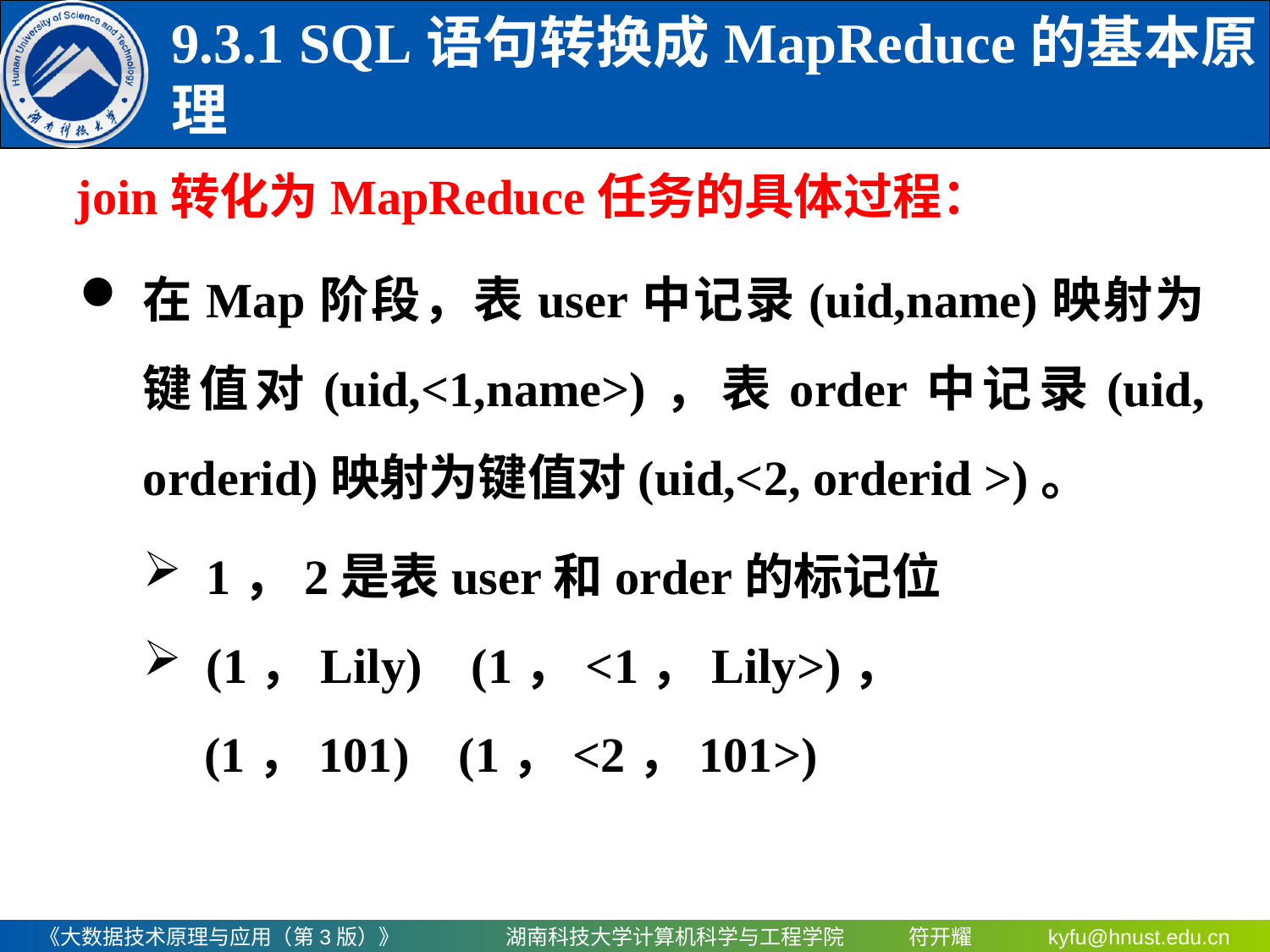

9.3.1 SQL语句转换成MapReduce的基本原理
join转化为MapReduce任务的具体过程：
在Map阶段，表user中记录(uid,name)映射为键值对(uid,<1,name>)，表order中记录(uid, orderid)映射为键值对(uid,<2, orderid >)。
1，2是表user和order的标记位
(1，Lily)    (1，<1，Lily>)，
     (1，101)    (1，<2，101>)